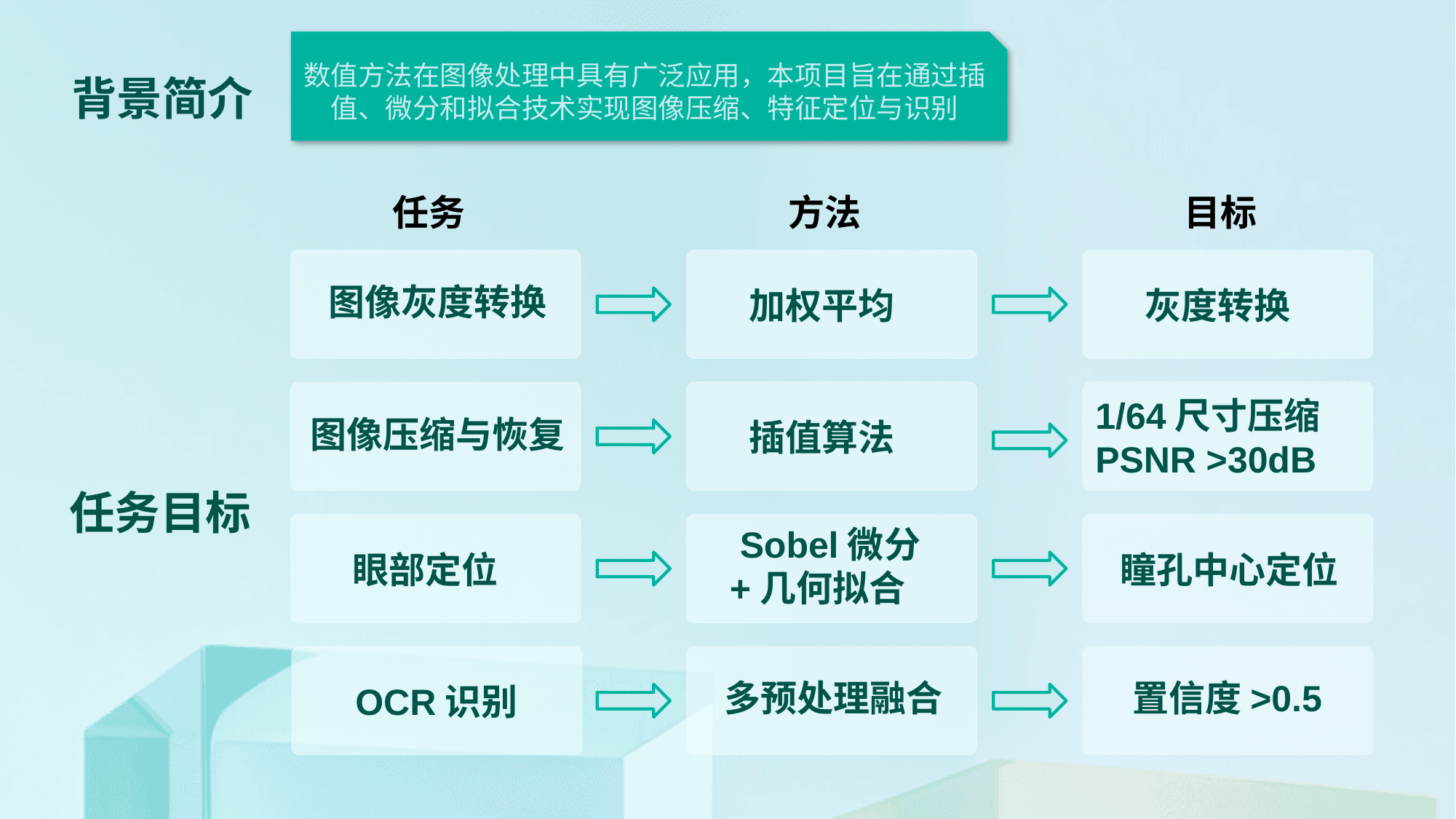

背景简介
数值方法在图像处理中具有广泛应用，本项目旨在通过插值、微分和拟合技术实现图像压缩、特征定位与识别
任务
目标
方法

     加权平均

     灰度转换

  图像灰度转换

     插值算法

1/64尺寸压缩
PSNR >30dB

 图像压缩与恢复

任务目标

     眼部定位
    Sobel微分
   +几何拟合

  瞳孔中心定位

     OCR识别

  多预处理融合

    置信度>0.5